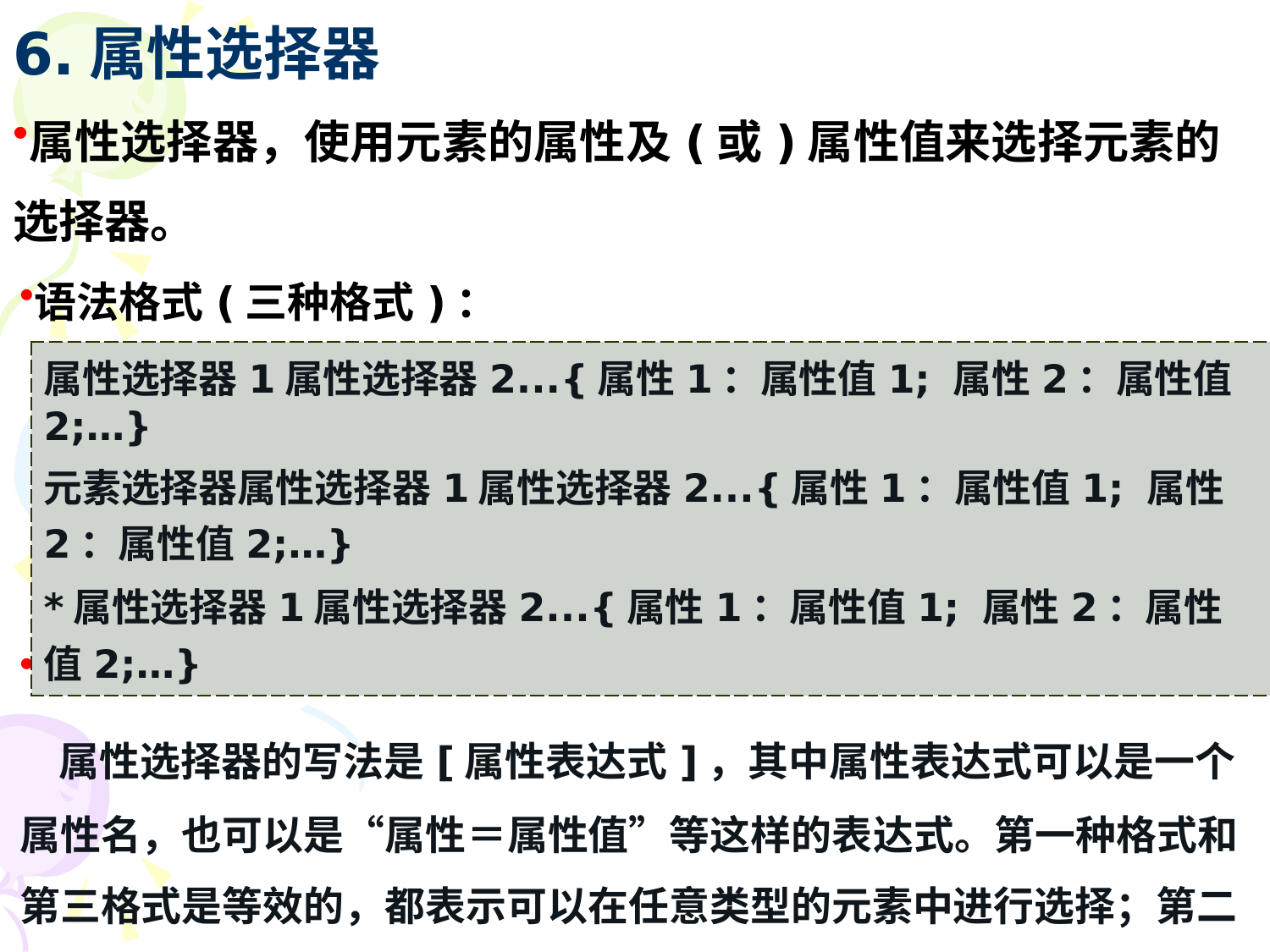

# 6.属性选择器
| 属性选择器，使用元素的属性及(或)属性值来选择元素的选择器。 |
| --- |
| 语法格式(三种格式)： 语法解释： 属性选择器的写法是[属性表达式]，其中属性表达式可以是一个属性名，也可以是“属性＝属性值”等这样的表达式。第一种格式和第三格式是等效的，都表示可以在任意类型的元素中进行选择；第二种格式则表示只能在指定类型的元素中进行选择。 |
| --- |
| 属性选择器1属性选择器2...{属性1：属性值1; 属性2：属性值2;…} 元素选择器属性选择器1属性选择器2...{属性1：属性值1; 属性2：属性值2;…} \*属性选择器1属性选择器2...{属性1：属性值1; 属性2：属性值2;…} |
| --- |